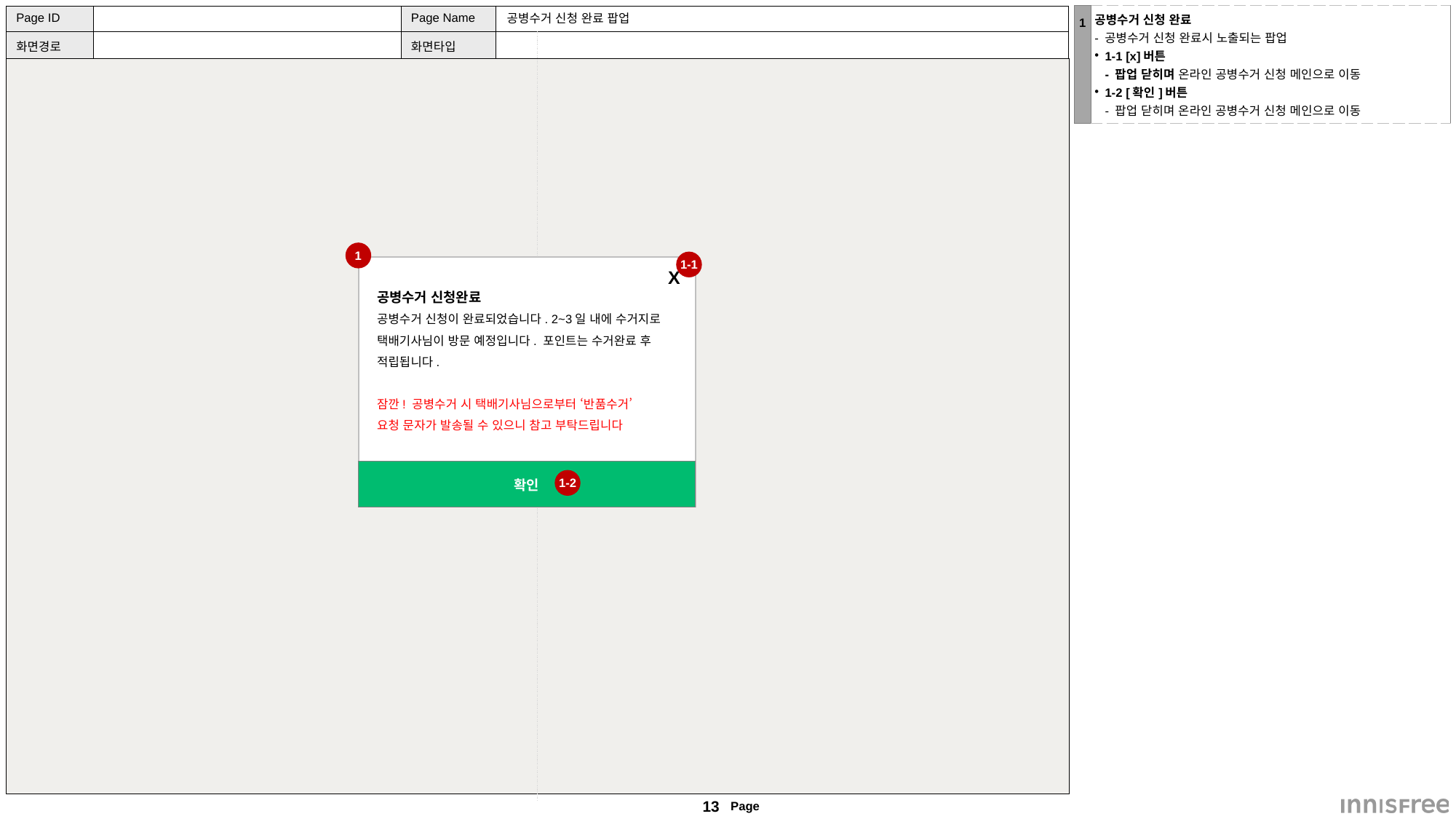

| 1 | 공병수거 신청 완료 - 공병수거 신청 완료시 노출되는 팝업 1-1 [x]버튼 - 팝업 닫히며 온라인 공병수거 신청 메인으로 이동 1-2 [확인]버튼 - 팝업 닫히며 온라인 공병수거 신청 메인으로 이동 |
| --- | --- |

# 공병수거 신청 완료 팝업
1
1-1

X
공병수거 신청완료
공병수거 신청이 완료되었습니다. 2~3일 내에 수거지로 택배기사님이 방문 예정입니다. 포인트는 수거완료 후 적립됩니다.

잠깐! 공병수거 시 택배기사님으로부터 ‘반품수거’
요청 문자가 발송될 수 있으니 참고 부탁드립니다
| 확인 |
| --- |
1-2